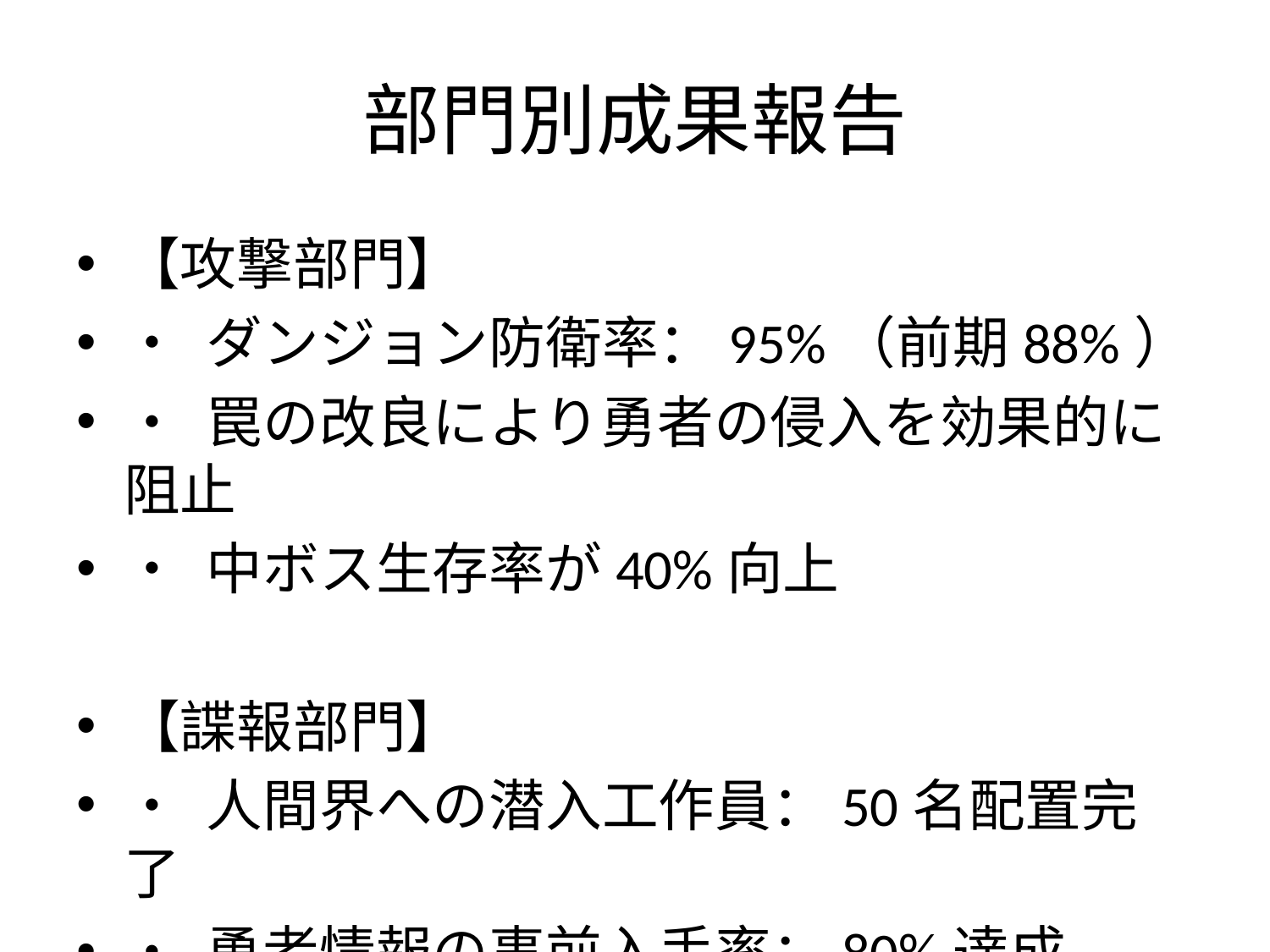

# 部門別成果報告
【攻撃部門】
• ダンジョン防衛率：95%（前期88%）
• 罠の改良により勇者の侵入を効果的に阻止
• 中ボス生存率が40%向上

【諜報部門】
• 人間界への潜入工作員：50名配置完了
• 勇者情報の事前入手率：80%達成
• 内通者獲得：王国騎士団に3名

【兵站部門】
• 魔力供給の安定化（稼働率99.8%）
• 新型魔法陣の開発・配備（効率30%向上）
• 魔物用食料の備蓄3ヶ月分確保